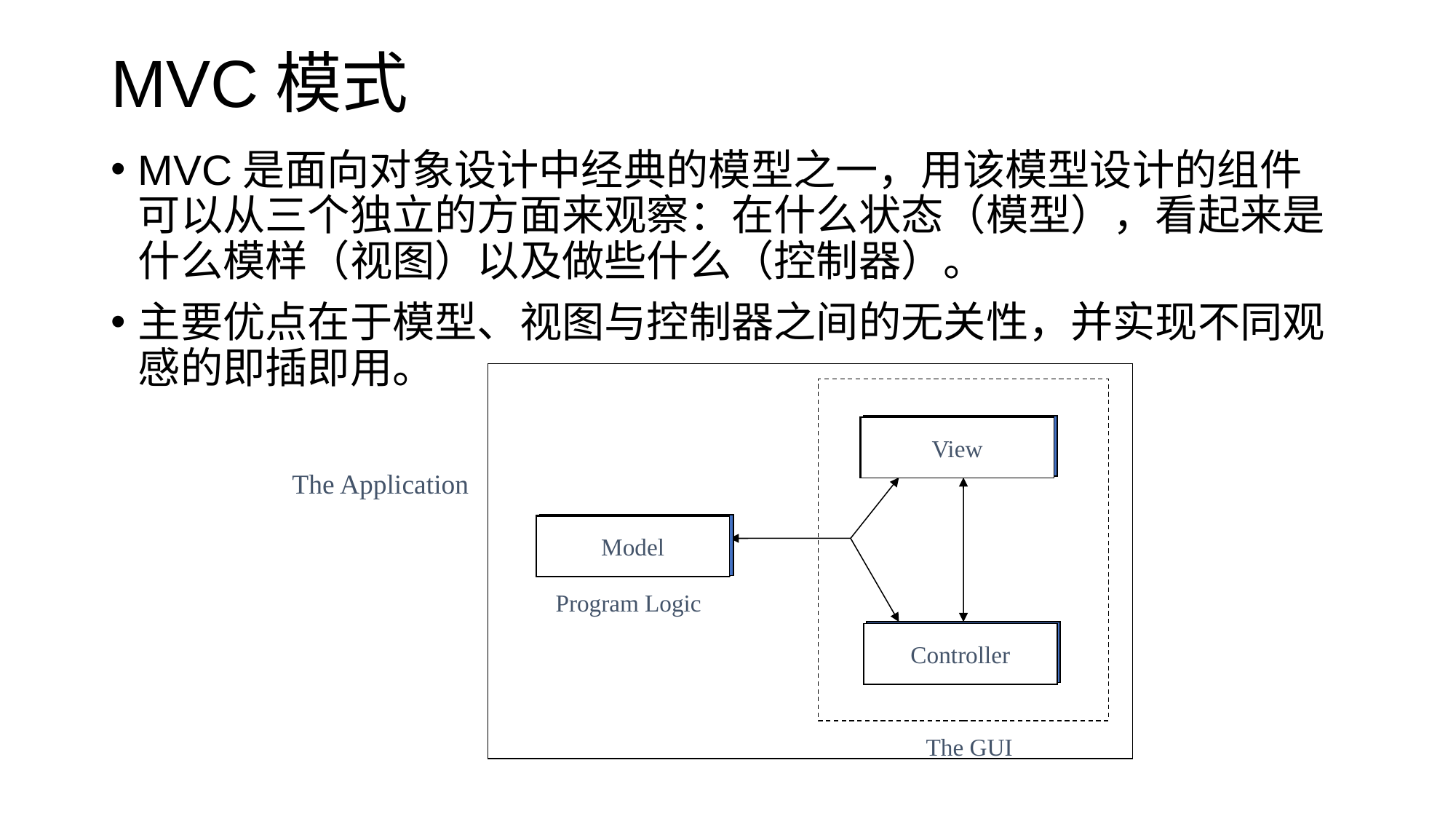

# MVC模式
MVC是面向对象设计中经典的模型之一，用该模型设计的组件可以从三个独立的方面来观察：在什么状态（模型），看起来是什么模样（视图）以及做些什么（控制器）。
主要优点在于模型、视图与控制器之间的无关性，并实现不同观感的即插即用。

View
View
View

Model
Model
Model
Model

Program Logic
Controller
Controller
The GUI
The Application